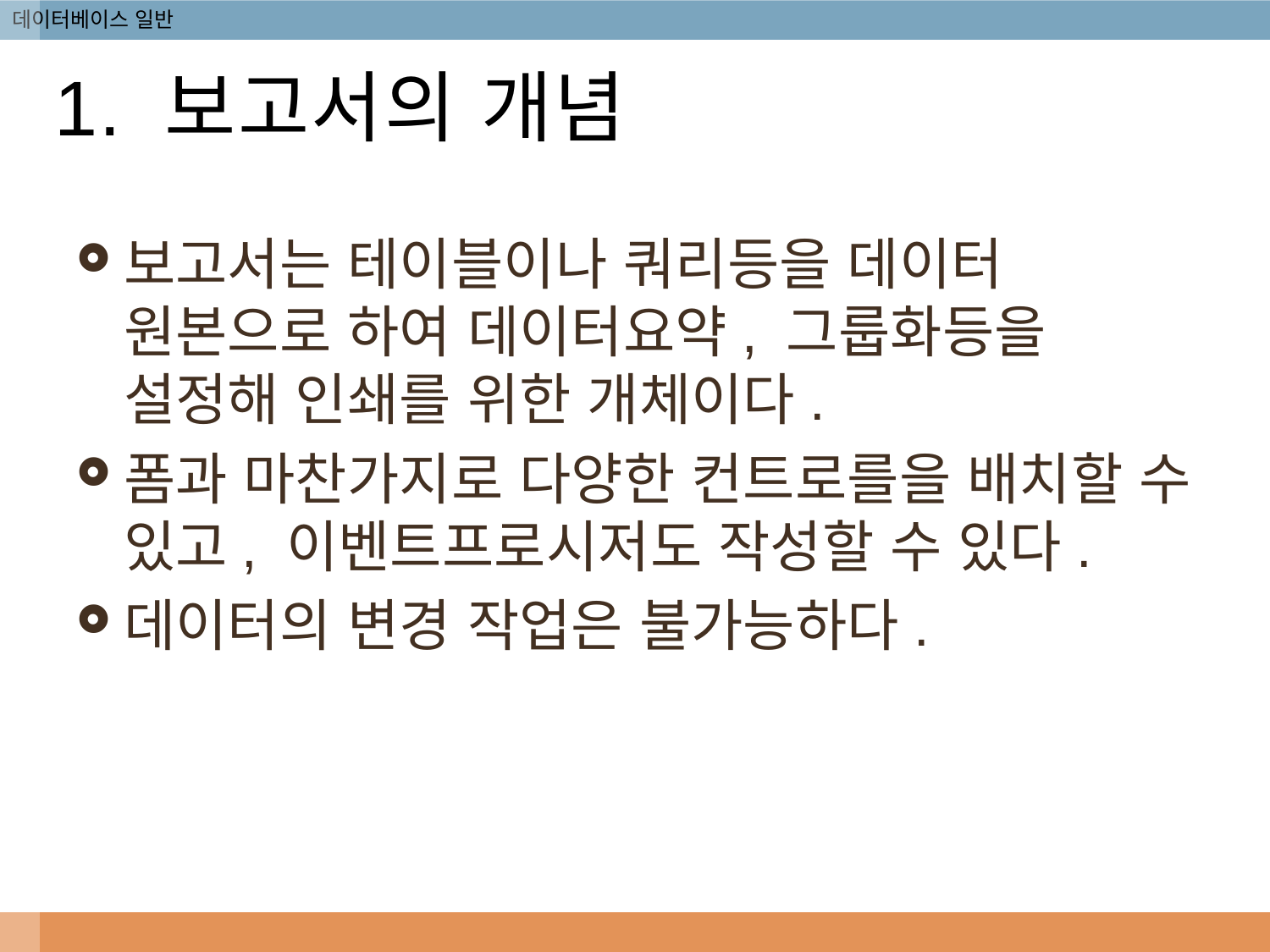

# 1. 보고서의 개념
보고서는 테이블이나 쿼리등을 데이터 원본으로 하여 데이터요약, 그룹화등을 설정해 인쇄를 위한 개체이다.
폼과 마찬가지로 다양한 컨트로를을 배치할 수 있고, 이벤트프로시저도 작성할 수 있다.
데이터의 변경 작업은 불가능하다.